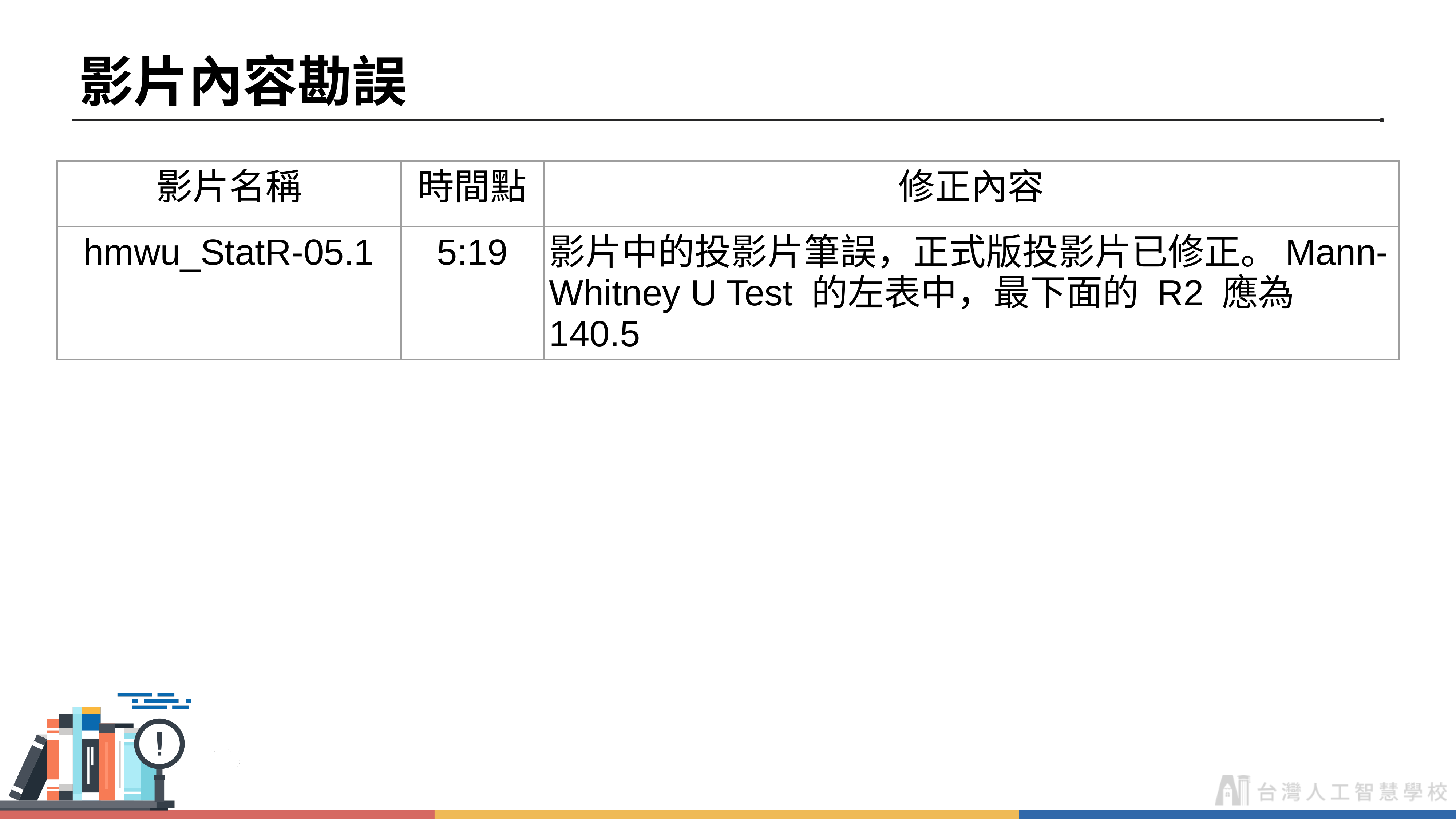

# 影片內容勘誤
| 影片名稱 | 時間點 | 修正內容 |
| --- | --- | --- |
| hmwu\_StatR-05.1 | 5:19 | 影片中的投影片筆誤，正式版投影片已修正。Mann-Whitney U Test 的左表中，最下面的 R2 應為 140.5 |